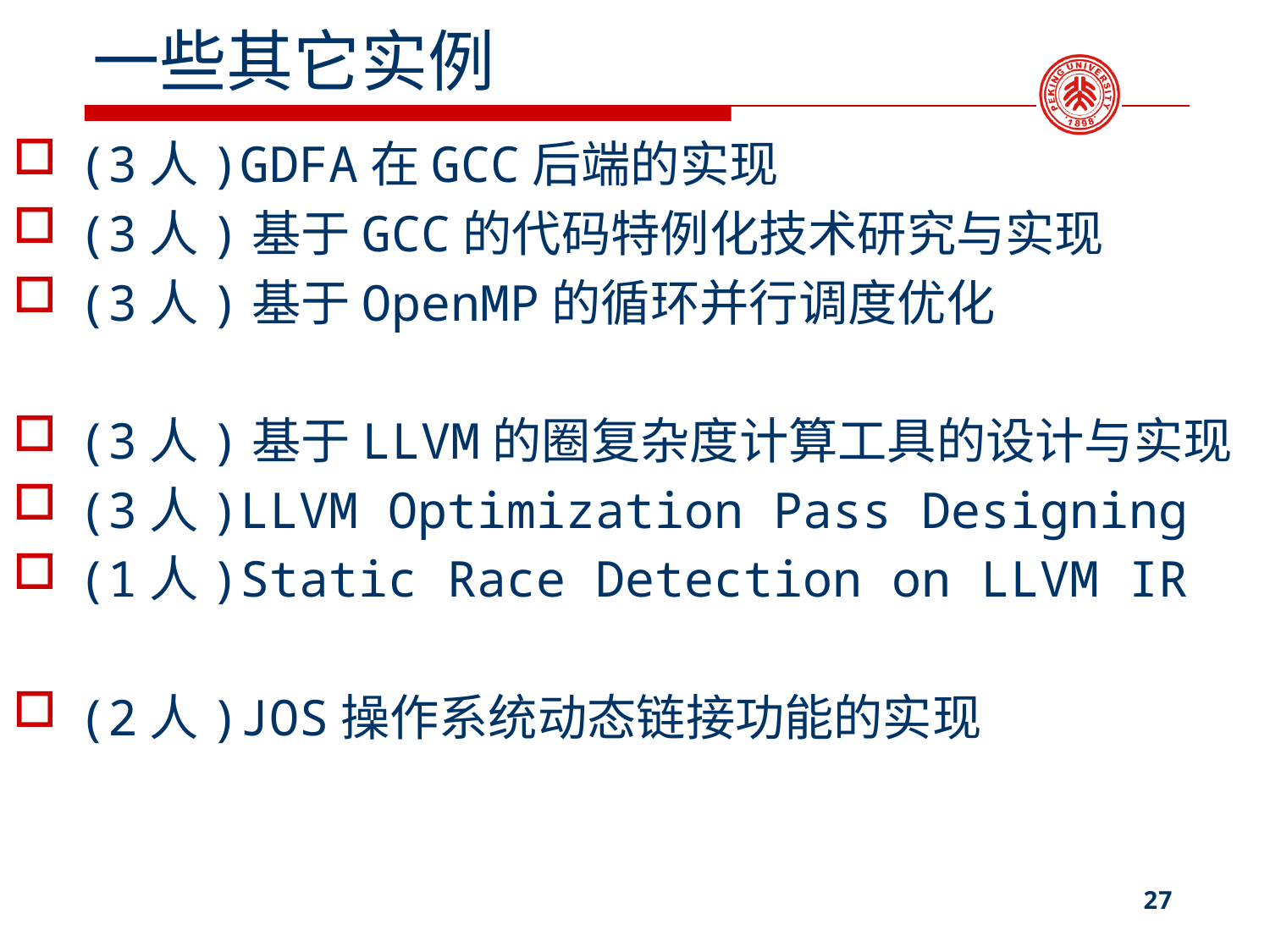

# 一些其它实例
(3人)GDFA在GCC后端的实现
(3人)基于GCC的代码特例化技术研究与实现
(3人)基于OpenMP的循环并行调度优化

(3人)基于LLVM的圈复杂度计算工具的设计与实现
(3人)LLVM Optimization Pass Designing
(1人)Static Race Detection on LLVM IR

(2人)JOS操作系统动态链接功能的实现

27